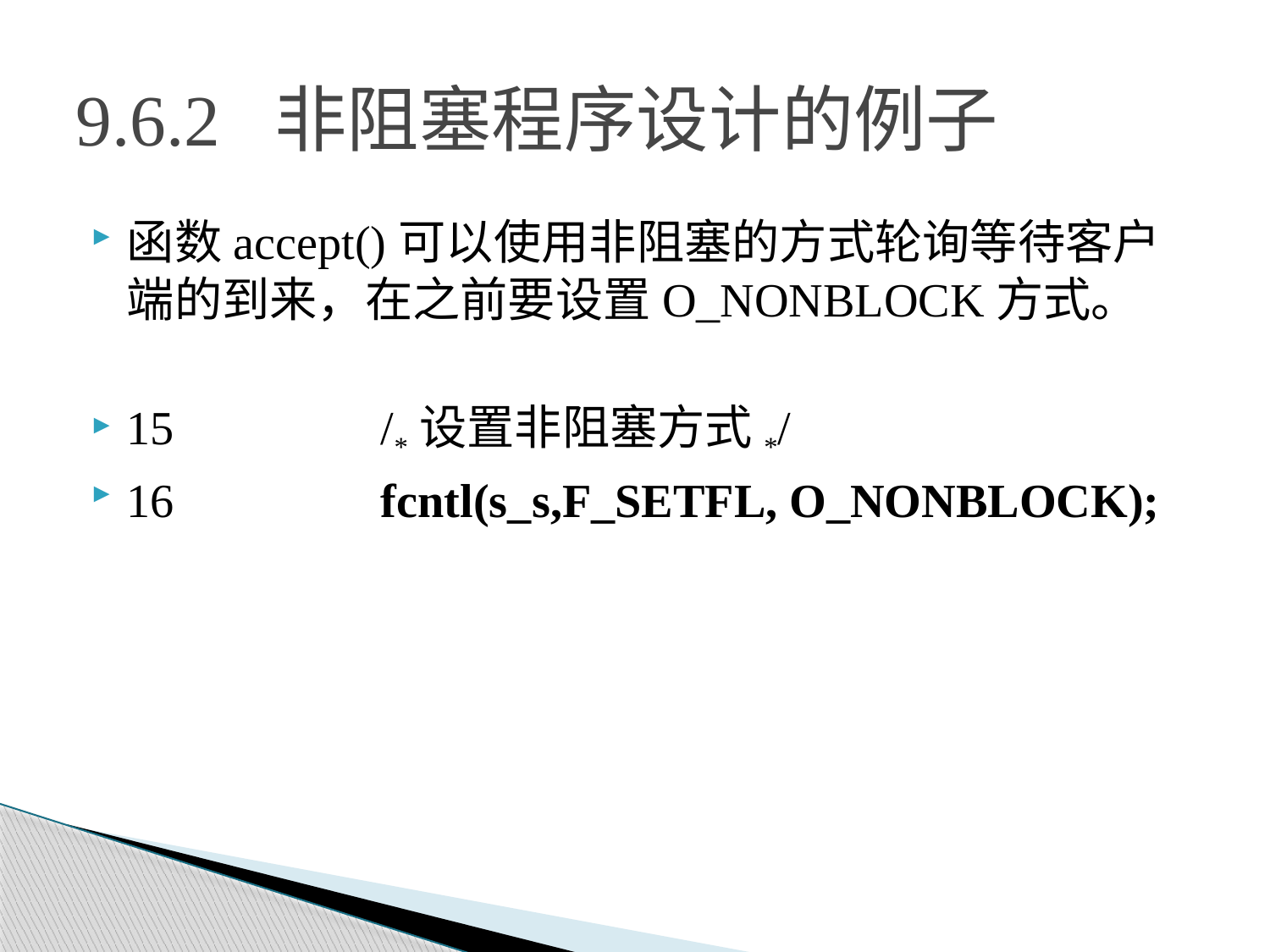

# 9.6.2  非阻塞程序设计的例子
函数accept()可以使用非阻塞的方式轮询等待客户端的到来，在之前要设置O_NONBLOCK方式。

15		/*设置非阻塞方式*/
16		fcntl(s_s,F_SETFL, O_NONBLOCK);